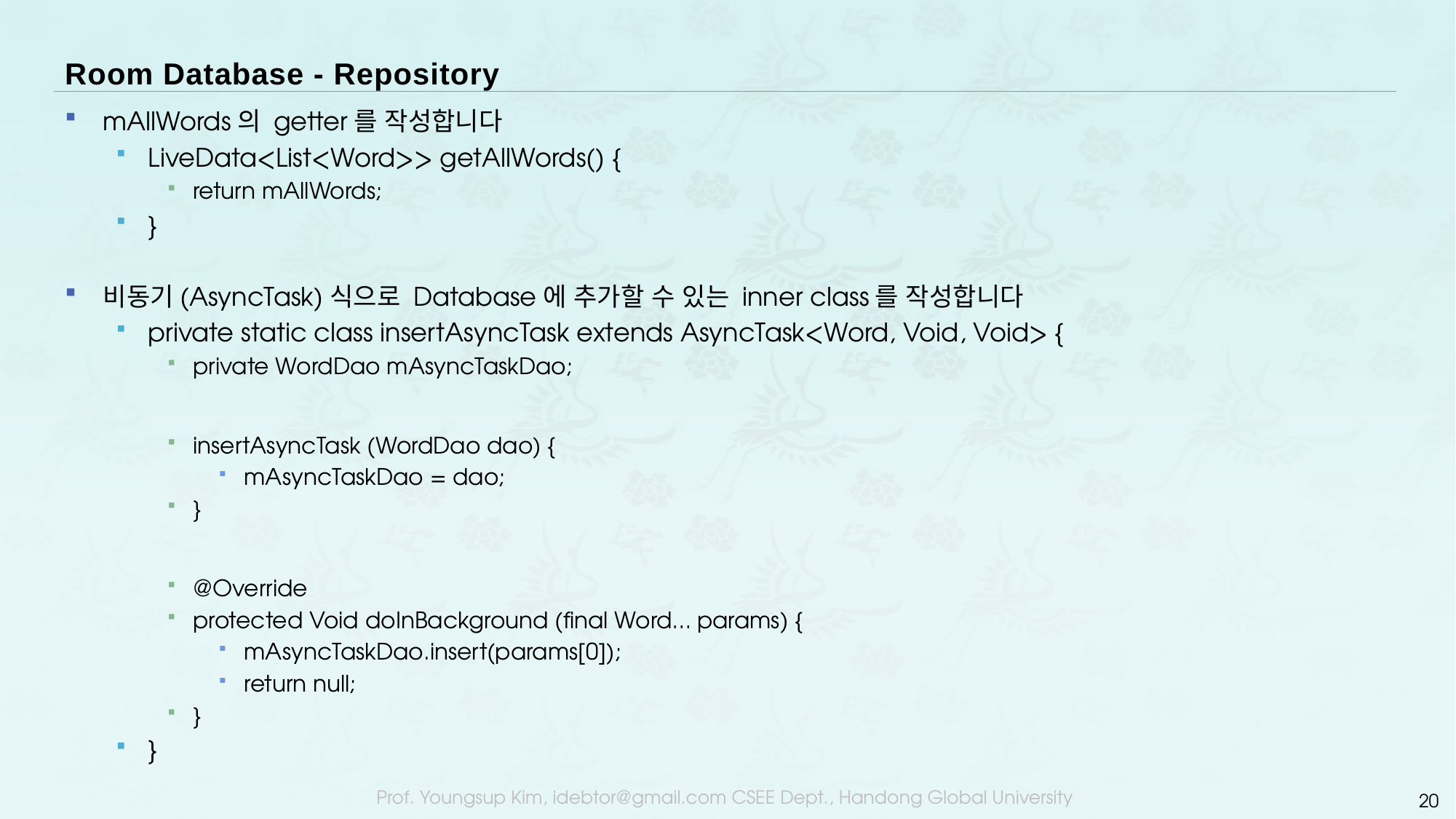

# Room Database - Repository
mAllWords의 getter를 작성합니다
LiveData<List<Word>> getAllWords() {
return mAllWords;
}

비동기(AsyncTask)식으로 Database에 추가할 수 있는 inner class를 작성합니다
private static class insertAsyncTask extends AsyncTask<Word, Void, Void> {
private WordDao mAsyncTaskDao;

insertAsyncTask (WordDao dao) {
mAsyncTaskDao = dao;
}

@Override
protected Void doInBackground (final Word… params) {
mAsyncTaskDao.insert(params[0]);
return null;
}
}

20